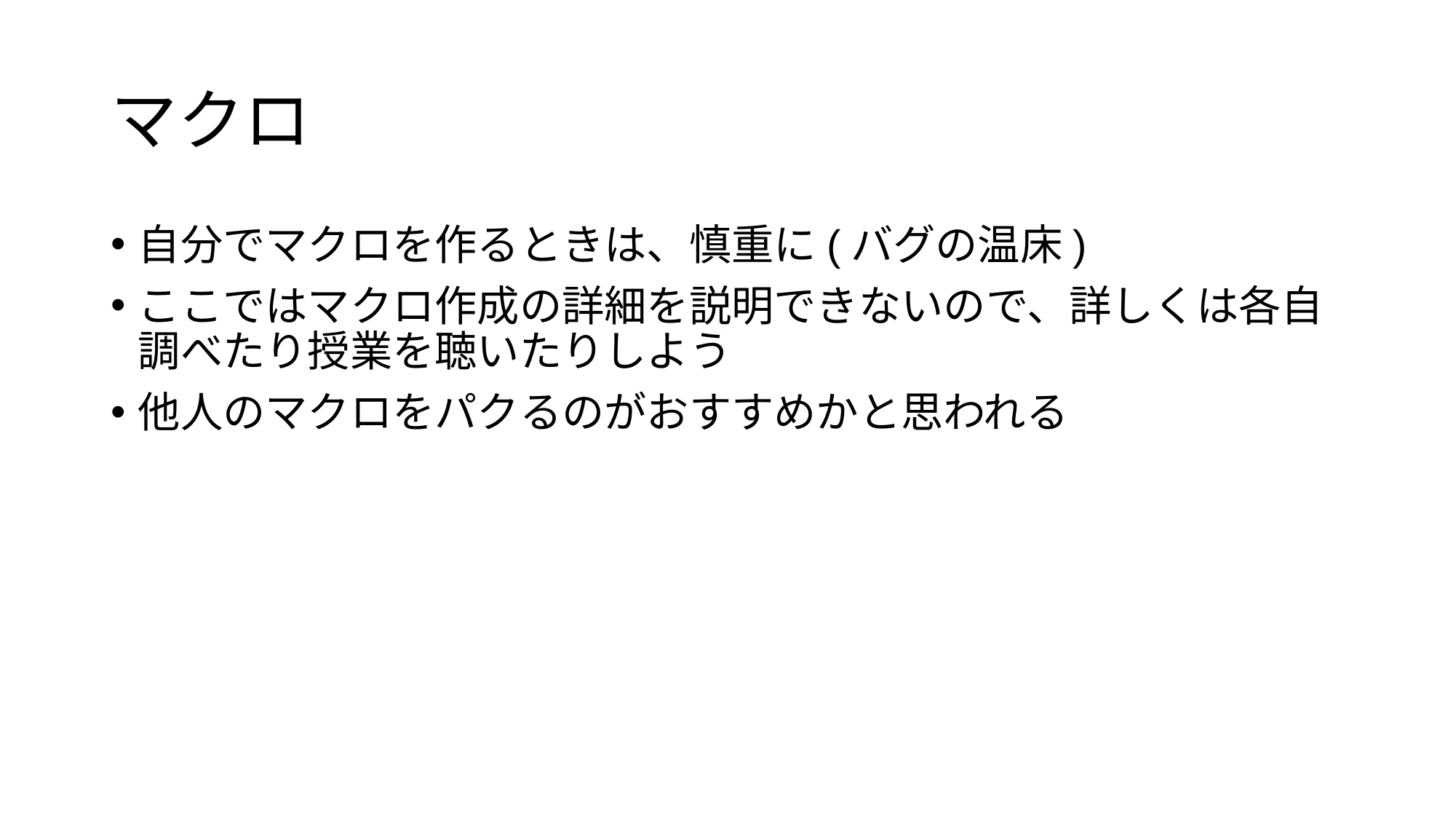

# マクロ
自分でマクロを作るときは、慎重に(バグの温床)
ここではマクロ作成の詳細を説明できないので、詳しくは各自調べたり授業を聴いたりしよう
他人のマクロをパクるのがおすすめかと思われる